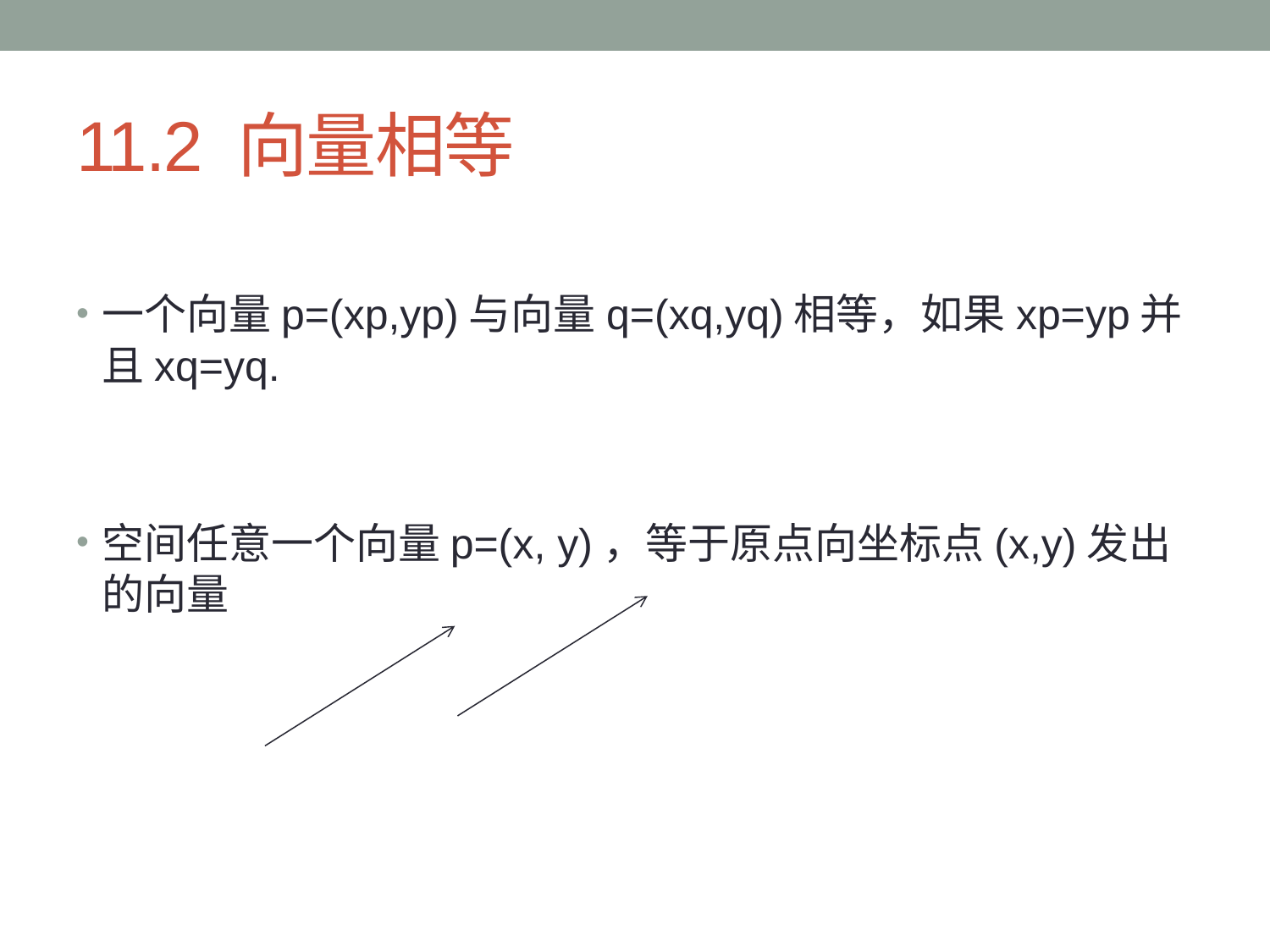

# 11.2 向量相等

一个向量p=(xp,yp)与向量q=(xq,yq)相等，如果xp=yp并且xq=yq.

空间任意一个向量p=(x, y)，等于原点向坐标点(x,y)发出的向量